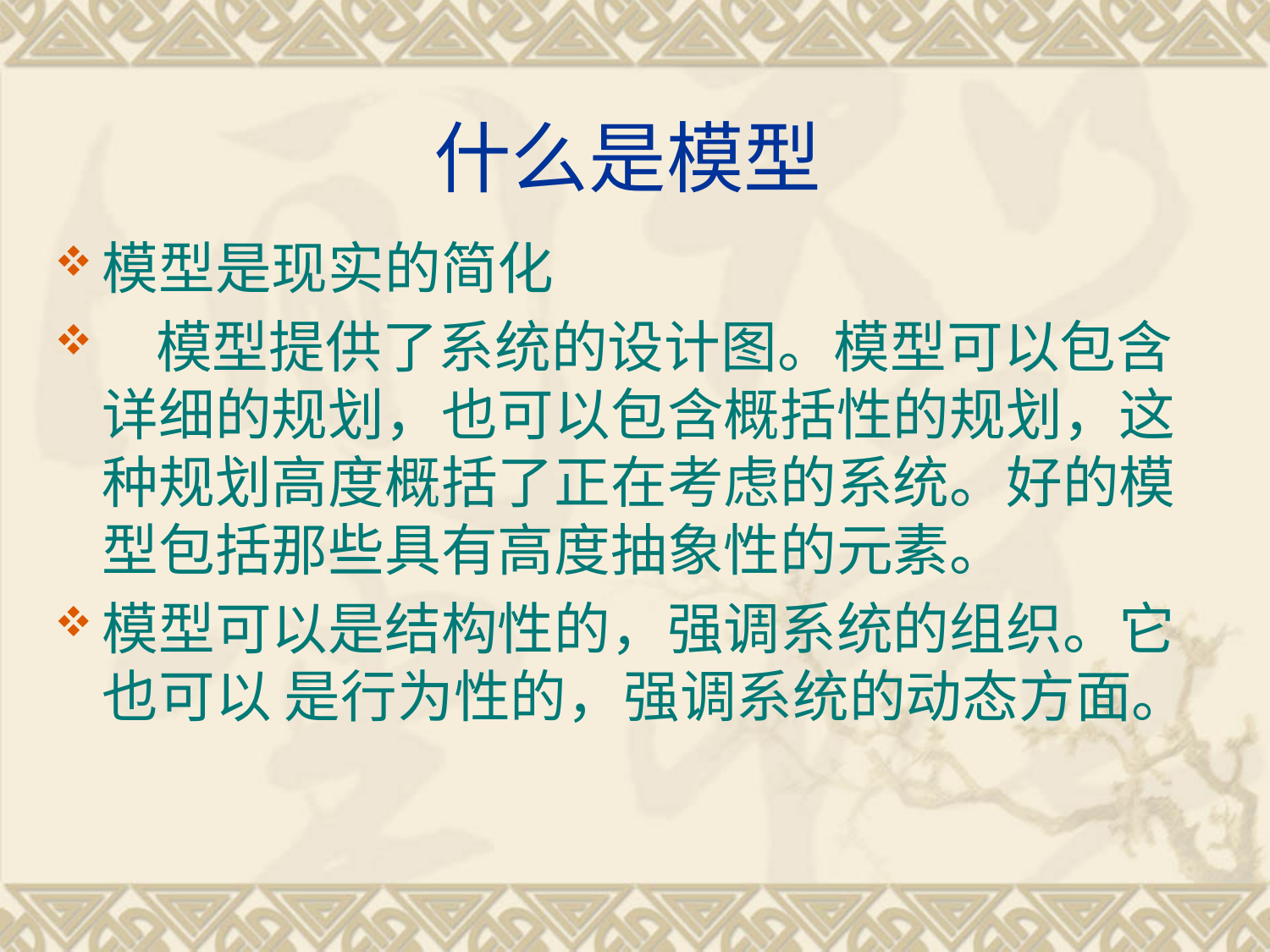

# 什么是模型
模型是现实的简化
	模型提供了系统的设计图。模型可以包含详细的规划，也可以包含概括性的规划，这种规划高度概括了正在考虑的系统。好的模型包括那些具有高度抽象性的元素。
模型可以是结构性的，强调系统的组织。它也可以 是行为性的，强调系统的动态方面。